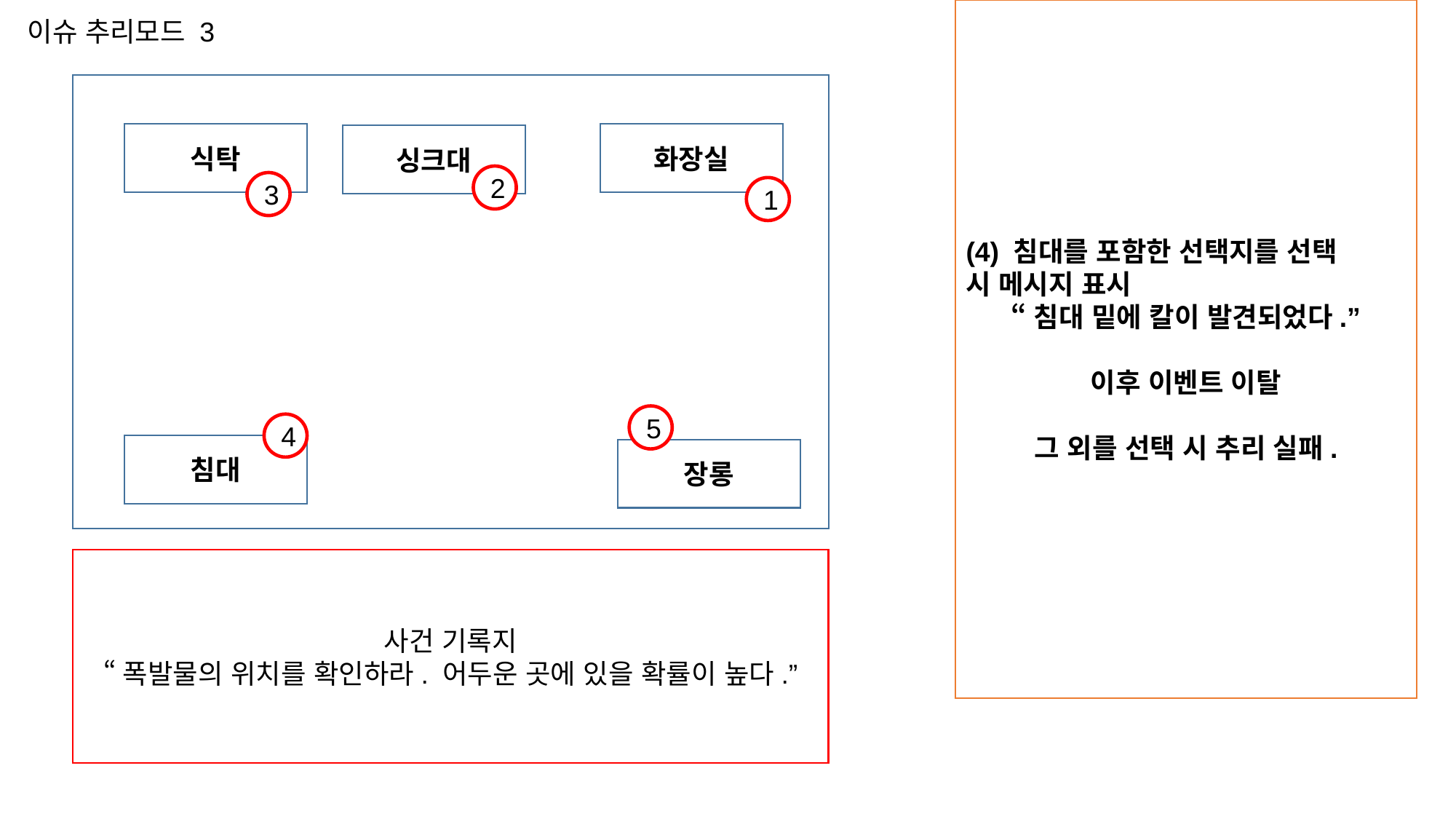

(4) 침대를 포함한 선택지를 선택
시 메시지 표시
“침대 밑에 칼이 발견되었다.”

이후 이벤트 이탈

그 외를 선택 시 추리 실패.
이슈 추리모드 3

식탁
화장실
싱크대
2
3
1
5
4
침대
장롱
사건 기록지
“폭발물의 위치를 확인하라. 어두운 곳에 있을 확률이 높다.”